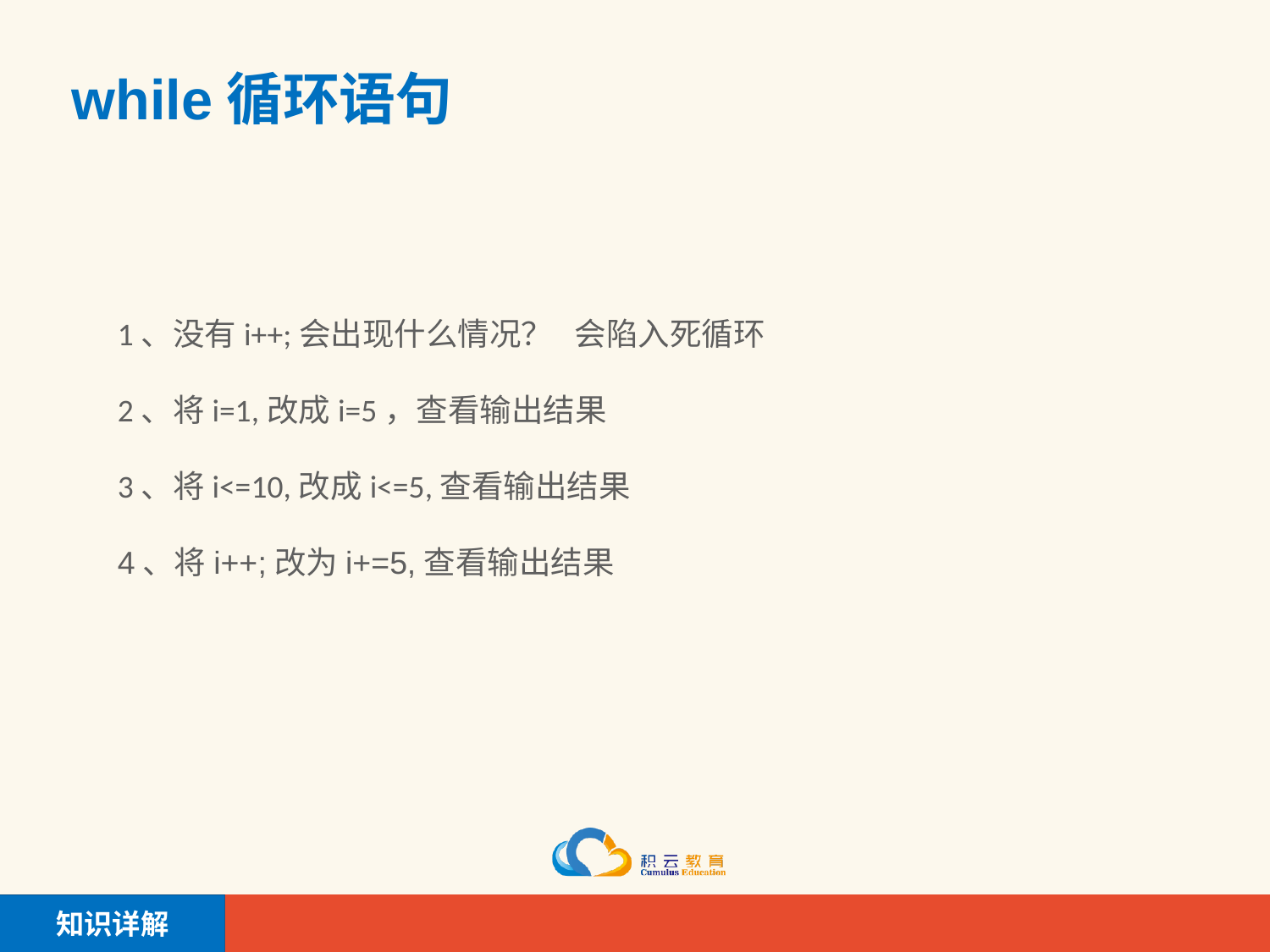

# while循环语句
1、没有i++;会出现什么情况？   会陷入死循环
2、将i=1,改成i=5，查看输出结果
3、将i<=10,改成i<=5,查看输出结果
4、将i++;改为i+=5,查看输出结果